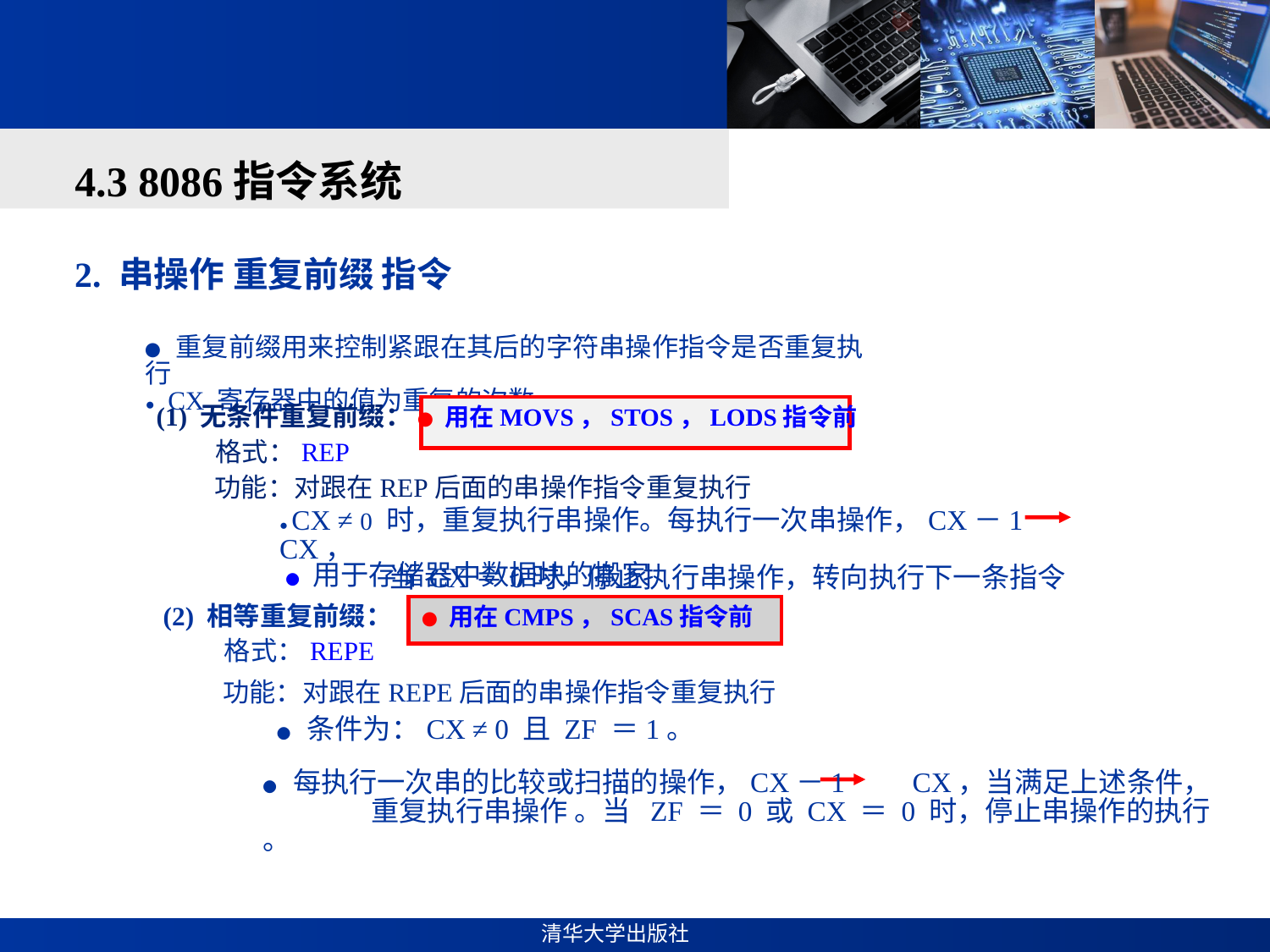

#
4.3 8086指令系统

2. 串操作 重复前缀 指令
●   重复前缀用来控制紧跟在其后的字符串操作指令是否重复执行
●  CX 寄存器中的值为重复的次数

(1) 无条件重复前缀： ●   用在MOVS，STOS，LODS指令前
格式：REP
功能：对跟在REP后面的串操作指令重复执行
● CX ≠ 0 时，重复执行串操作。每执行一次串操作，CX－1　         CX，
                当 CX＝0时，停止执行串操作，转向执行下一条指令

●   用于存储器中数据块的搬家

(2) 相等重复前缀：     ●   用在CMPS，SCAS指令前
格式：REPE
功能：对跟在REPE后面的串操作指令重复执行
●    条件为：CX ≠ 0 且 ZF ＝1。
●    每执行一次串的比较或扫描的操作，CX－1　    CX，当满足上述条件，
                重复执行串操作 。当  ZF ＝ 0 或 CX ＝ 0 时，停止串操作的执行 。